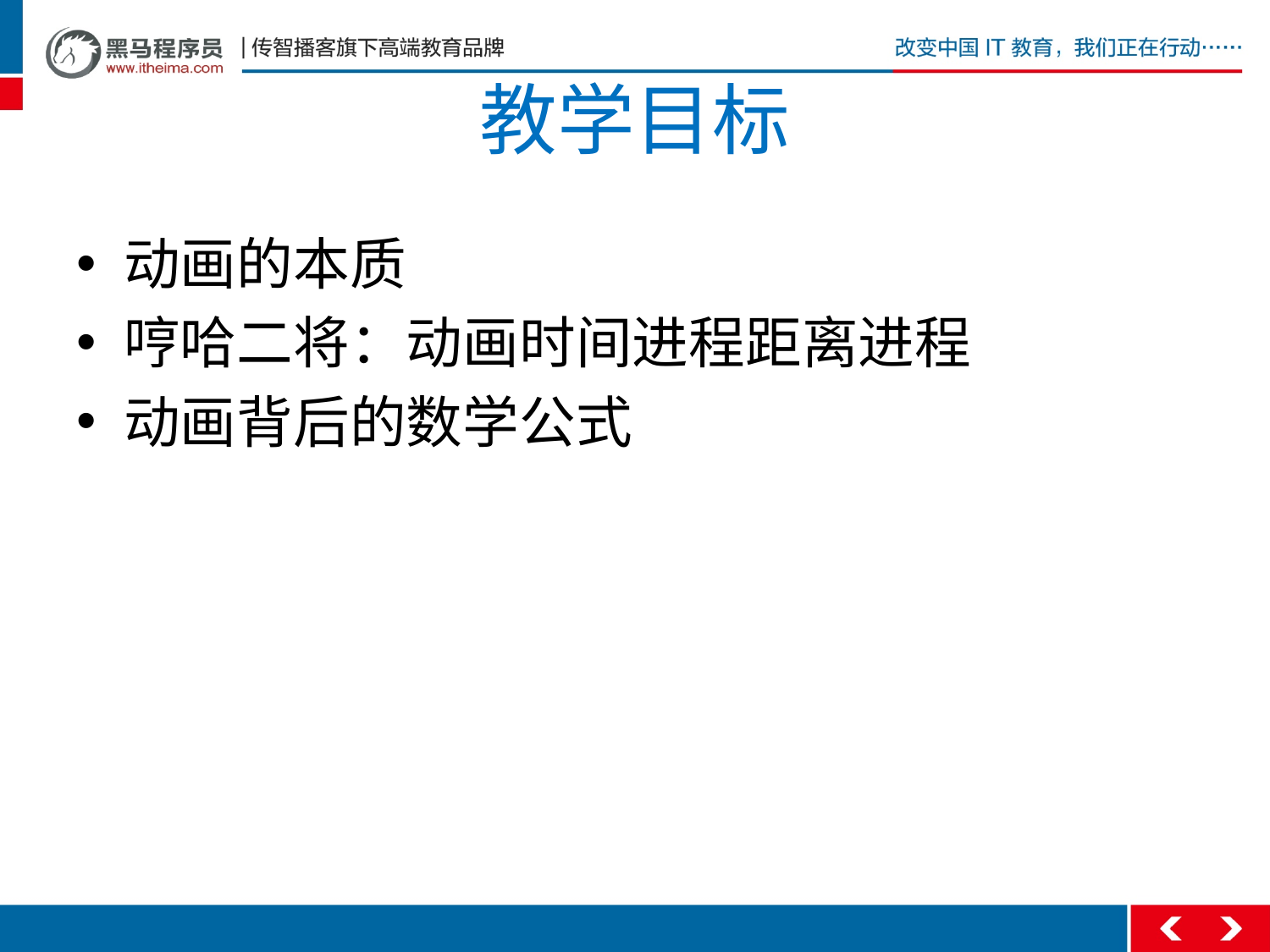

# 教学目标
动画的本质
哼哈二将：动画时间进程距离进程
动画背后的数学公式